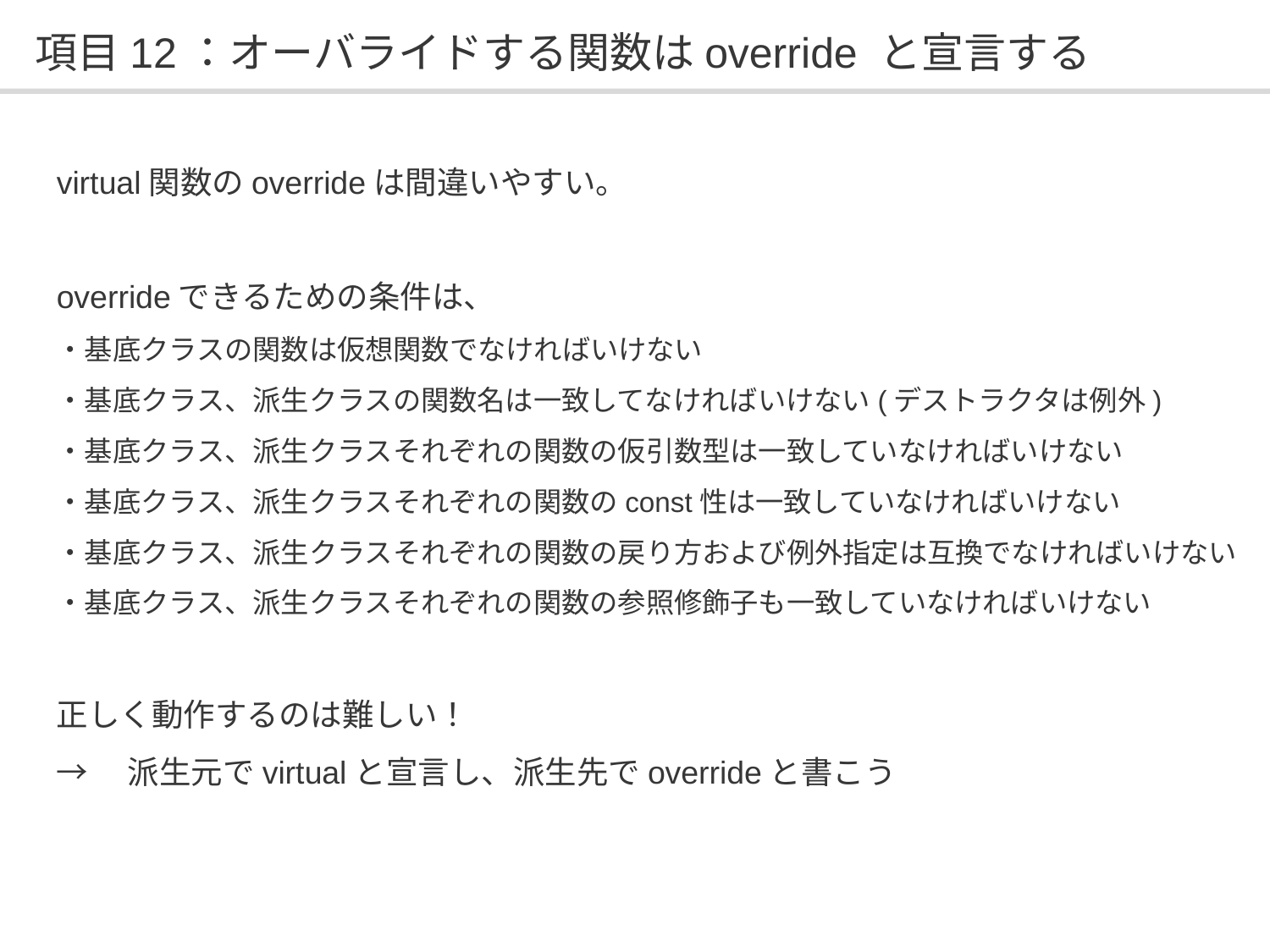

# 項目12：オーバライドする関数はoverride と宣言する
virtual関数のoverrideは間違いやすい。

overrideできるための条件は、
・基底クラスの関数は仮想関数でなければいけない
・基底クラス、派生クラスの関数名は一致してなければいけない(デストラクタは例外)
・基底クラス、派生クラスそれぞれの関数の仮引数型は一致していなければいけない
・基底クラス、派生クラスそれぞれの関数のconst性は一致していなければいけない
・基底クラス、派生クラスそれぞれの関数の戻り方および例外指定は互換でなければいけない
・基底クラス、派生クラスそれぞれの関数の参照修飾子も一致していなければいけない
正しく動作するのは難しい！
→　派生元でvirtualと宣言し、派生先でoverrideと書こう